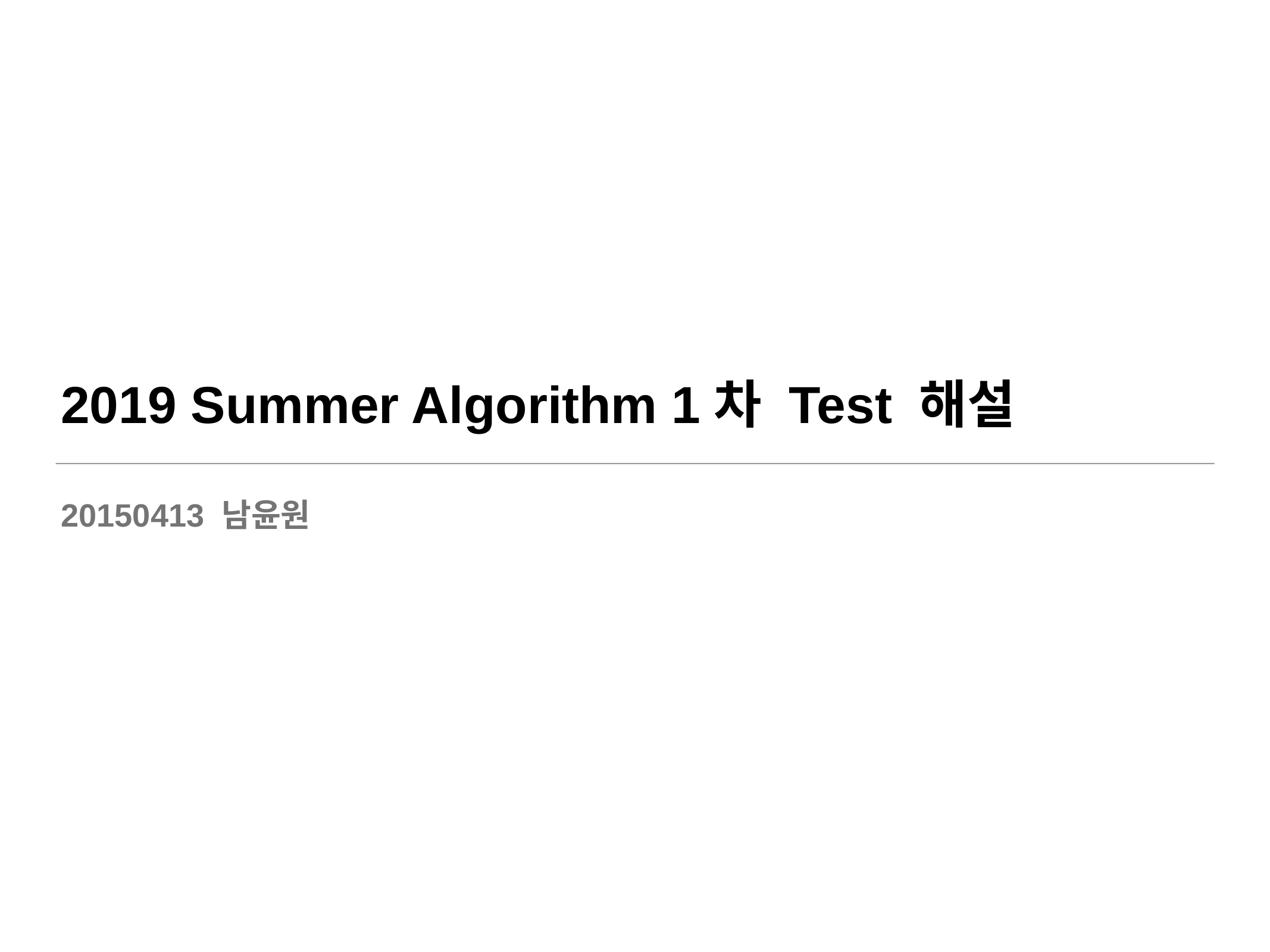

# 2019 Summer Algorithm 1차 Test 해설

20150413 남윤원